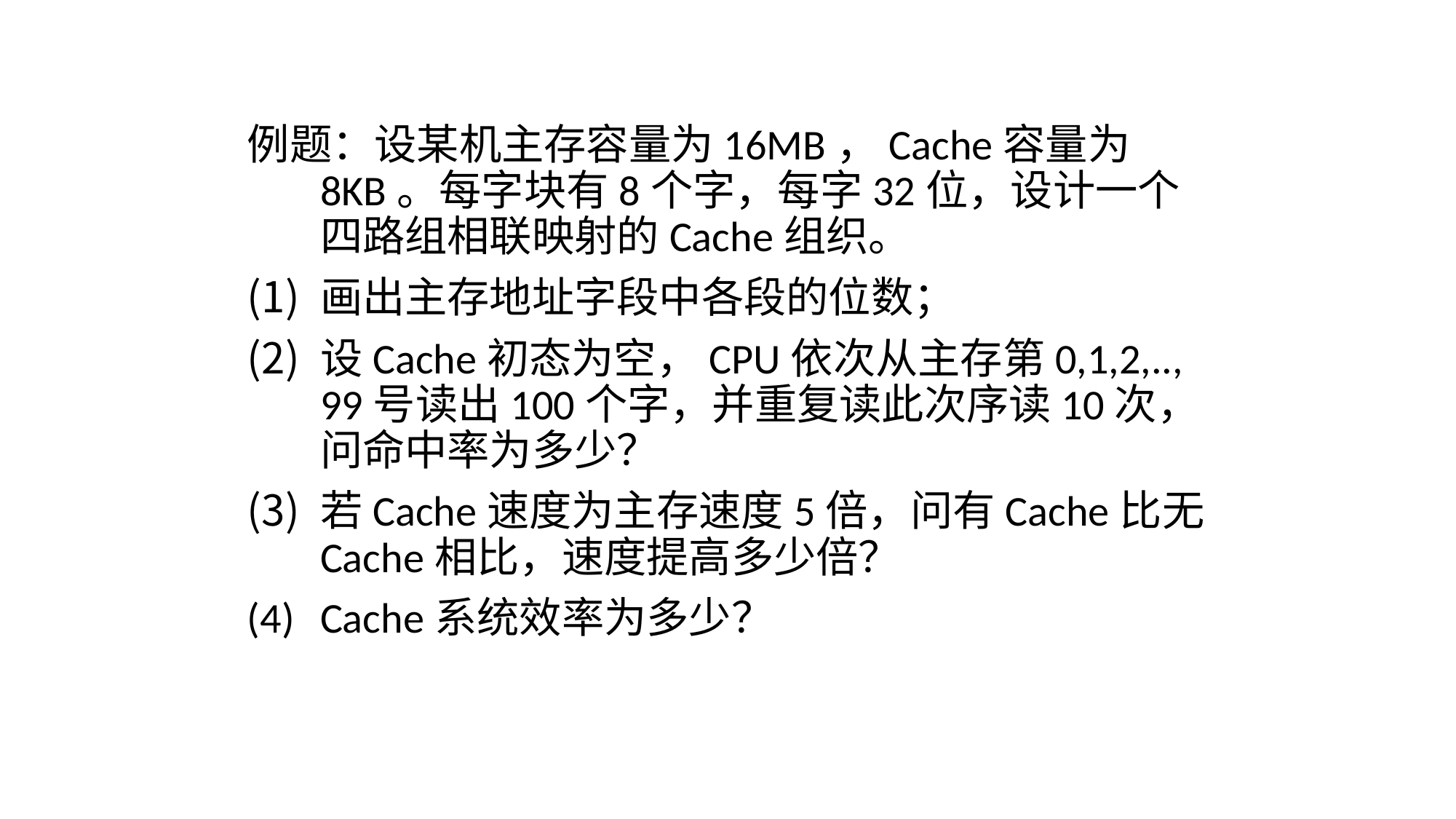

例题：设某机主存容量为16MB，Cache容量为8KB。每字块有8个字，每字32位，设计一个四路组相联映射的Cache组织。
画出主存地址字段中各段的位数；
设Cache初态为空，CPU依次从主存第0,1,2,.., 99号读出100个字，并重复读此次序读10次，问命中率为多少？
若Cache速度为主存速度5倍，问有Cache比无Cache相比，速度提高多少倍？
Cache系统效率为多少？